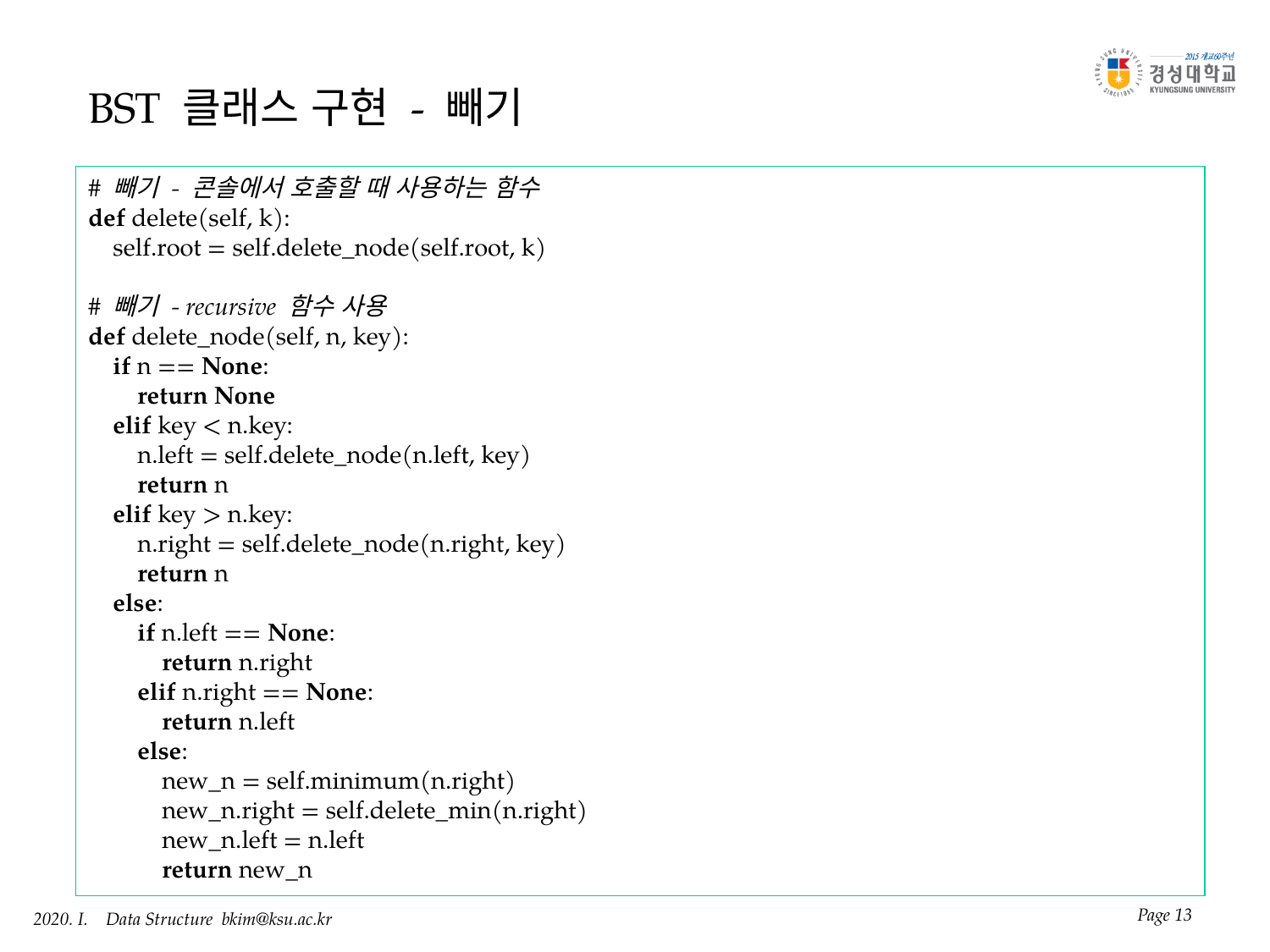

# BST 클래스 구현 - 빼기
# 빼기 - 콘솔에서 호출할 때 사용하는 함수 def delete(self, k): self.root = self.delete_node(self.root, k) # 빼기 - recursive 함수 사용 def delete_node(self, n, key): if n == None: return None elif key < n.key: n.left = self.delete_node(n.left, key) return n elif key > n.key: n.right = self.delete_node(n.right, key) return n else: if n.left == None: return n.right elif n.right == None: return n.left else: new_n = self.minimum(n.right) new_n.right = self.delete_min(n.right) new_n.left = n.left return new_n
Page 13